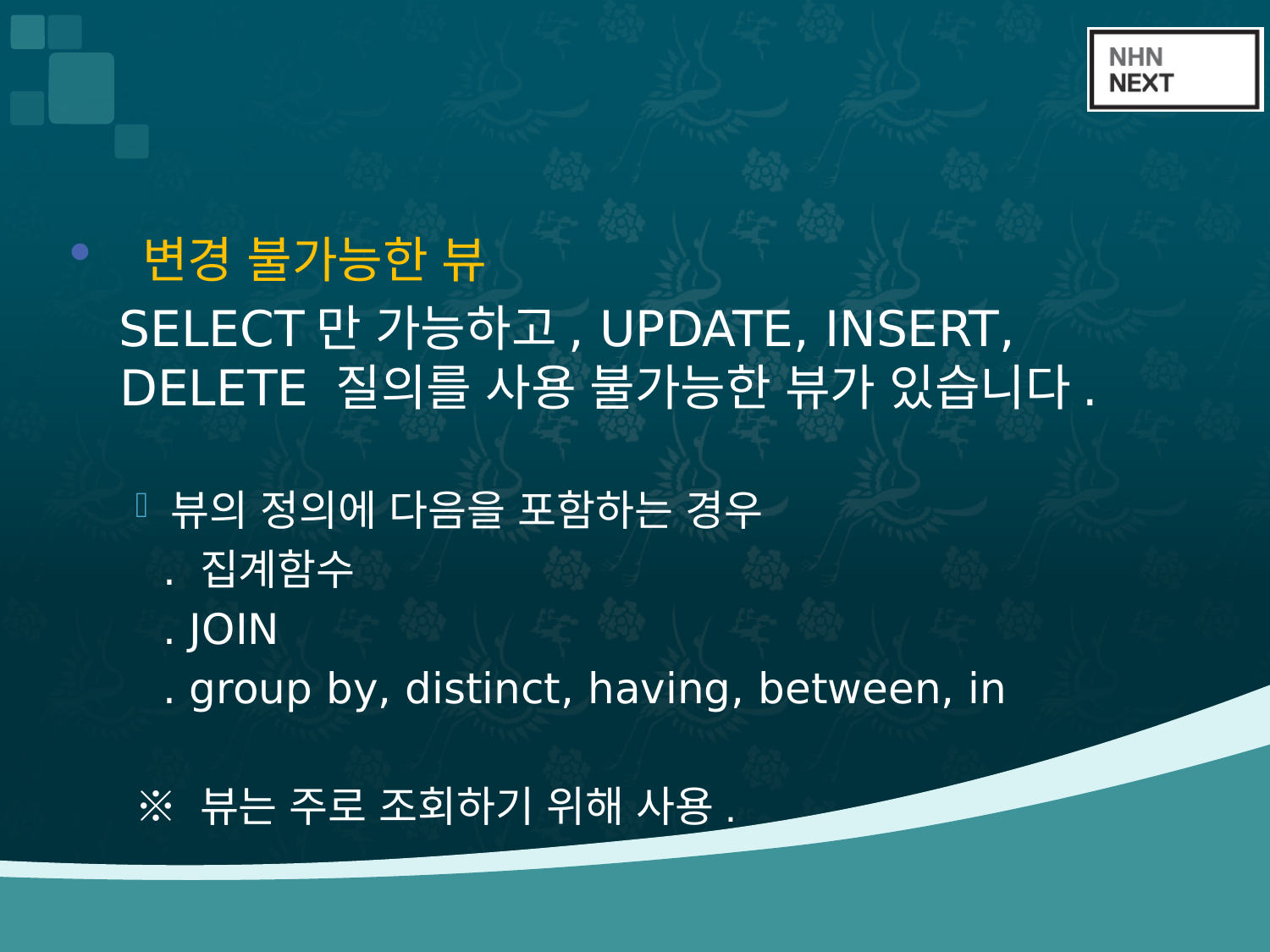

#
 변경 불가능한 뷰
   SELECT만 가능하고, UPDATE, INSERT, DELETE 질의를 사용 불가능한 뷰가 있습니다.

 뷰의 정의에 다음을 포함하는 경우
  . 집계함수
  . JOIN
  . group by, distinct, having, between, in

※ 뷰는 주로 조회하기 위해 사용.